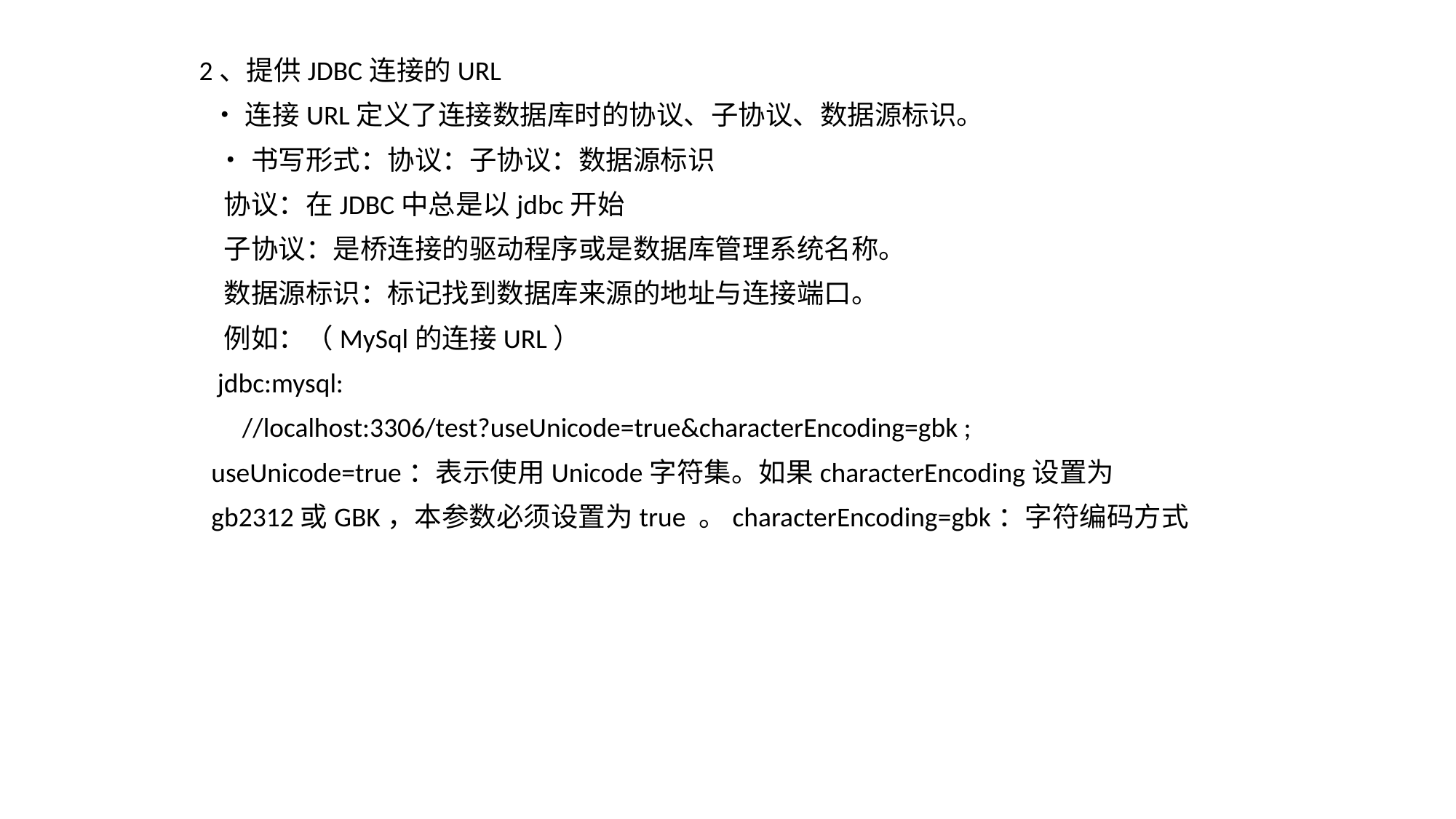

2、提供JDBC连接的URL
   •连接URL定义了连接数据库时的协议、子协议、数据源标识。
    •书写形式：协议：子协议：数据源标识
    协议：在JDBC中总是以jdbc开始
    子协议：是桥连接的驱动程序或是数据库管理系统名称。
    数据源标识：标记找到数据库来源的地址与连接端口。
    例如：（MySql的连接URL）
    jdbc:mysql:
        //localhost:3306/test?useUnicode=true&characterEncoding=gbk ;
   useUnicode=true：表示使用Unicode字符集。如果characterEncoding设置为
   gb2312或GBK，本参数必须设置为true 。characterEncoding=gbk：字符编码方式